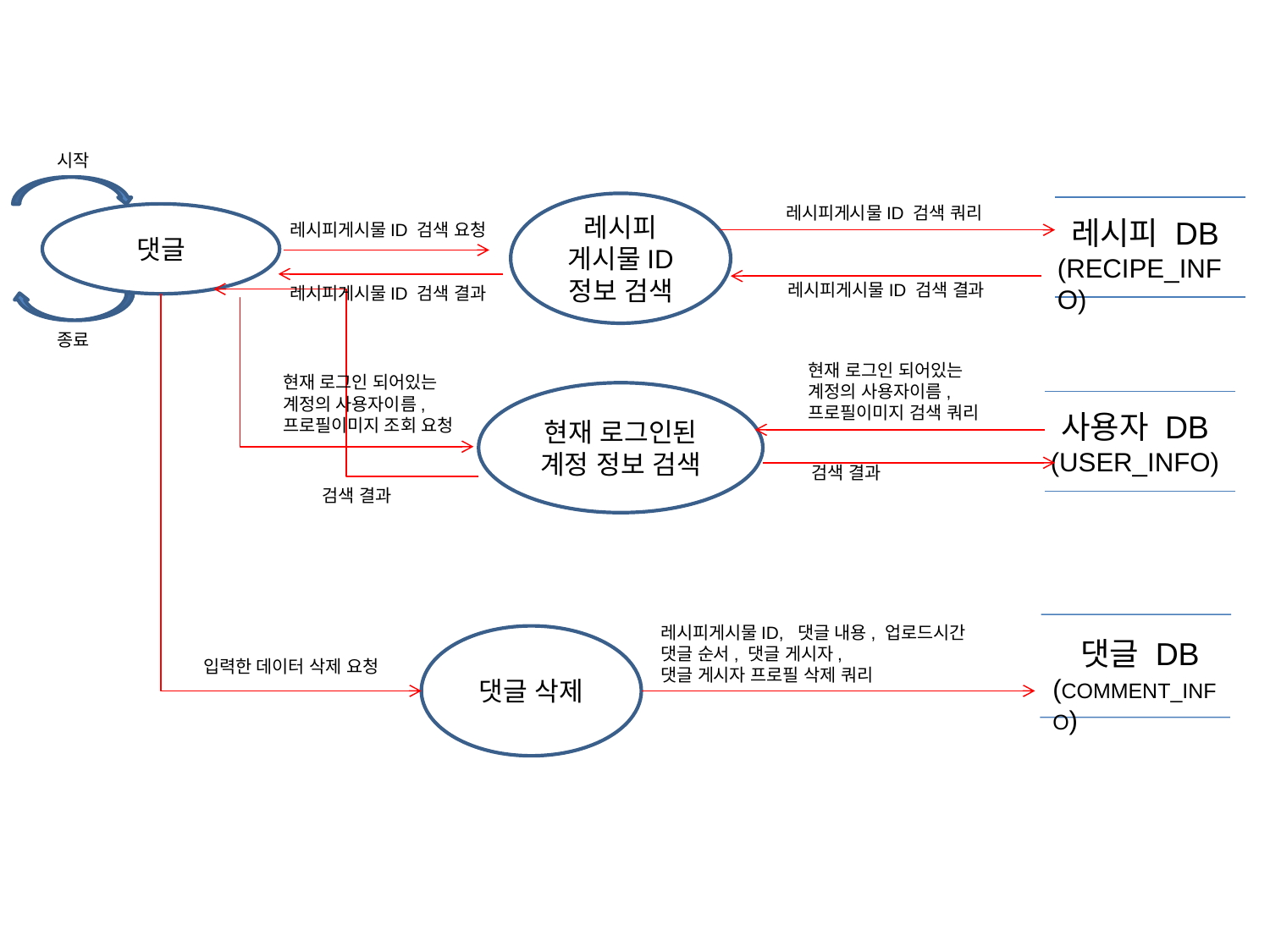

시작

레시피
게시물ID
정보 검색
레시피게시물ID 검색 쿼리
레시피 DB
(RECIPE_INFO)
댓글
레시피게시물ID 검색 요청
레시피게시물ID 검색 결과
레시피게시물ID 검색 결과

종료
현재 로그인 되어있는
계정의 사용자이름,
프로필이미지 검색 쿼리
현재 로그인 되어있는
계정의 사용자이름,
프로필이미지 조회 요청
현재 로그인된 계정 정보 검색
사용자 DB
(USER_INFO)
검색 결과
검색 결과
댓글 DB
(COMMENT_INFO)
레시피게시물ID,  댓글 내용, 업로드시간
댓글 순서, 댓글 게시자,
댓글 게시자 프로필 삭제 쿼리
댓글 삭제
입력한 데이터 삭제 요청